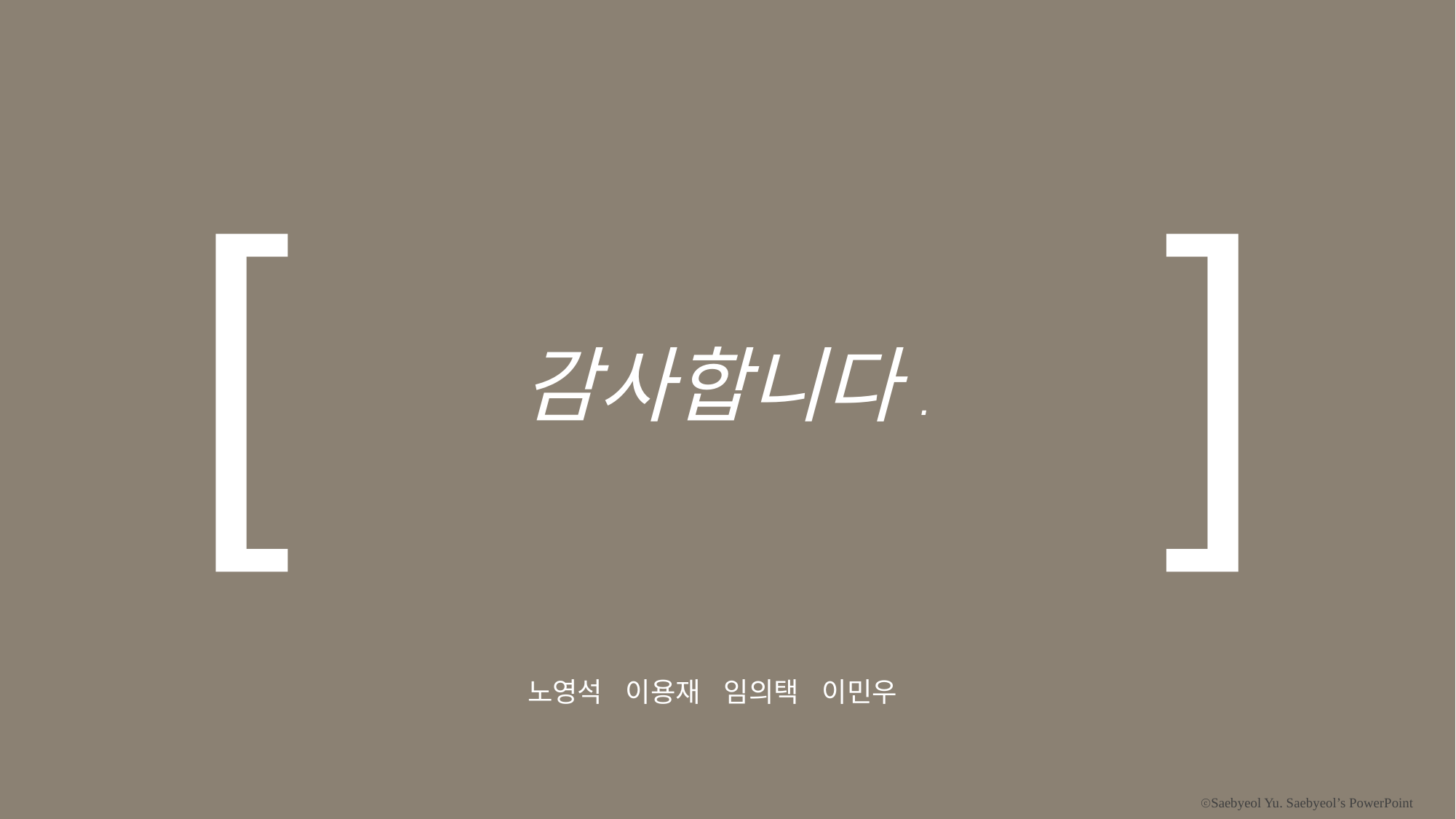

[
]
감사합니다.
노영석   이용재   임의택   이민우